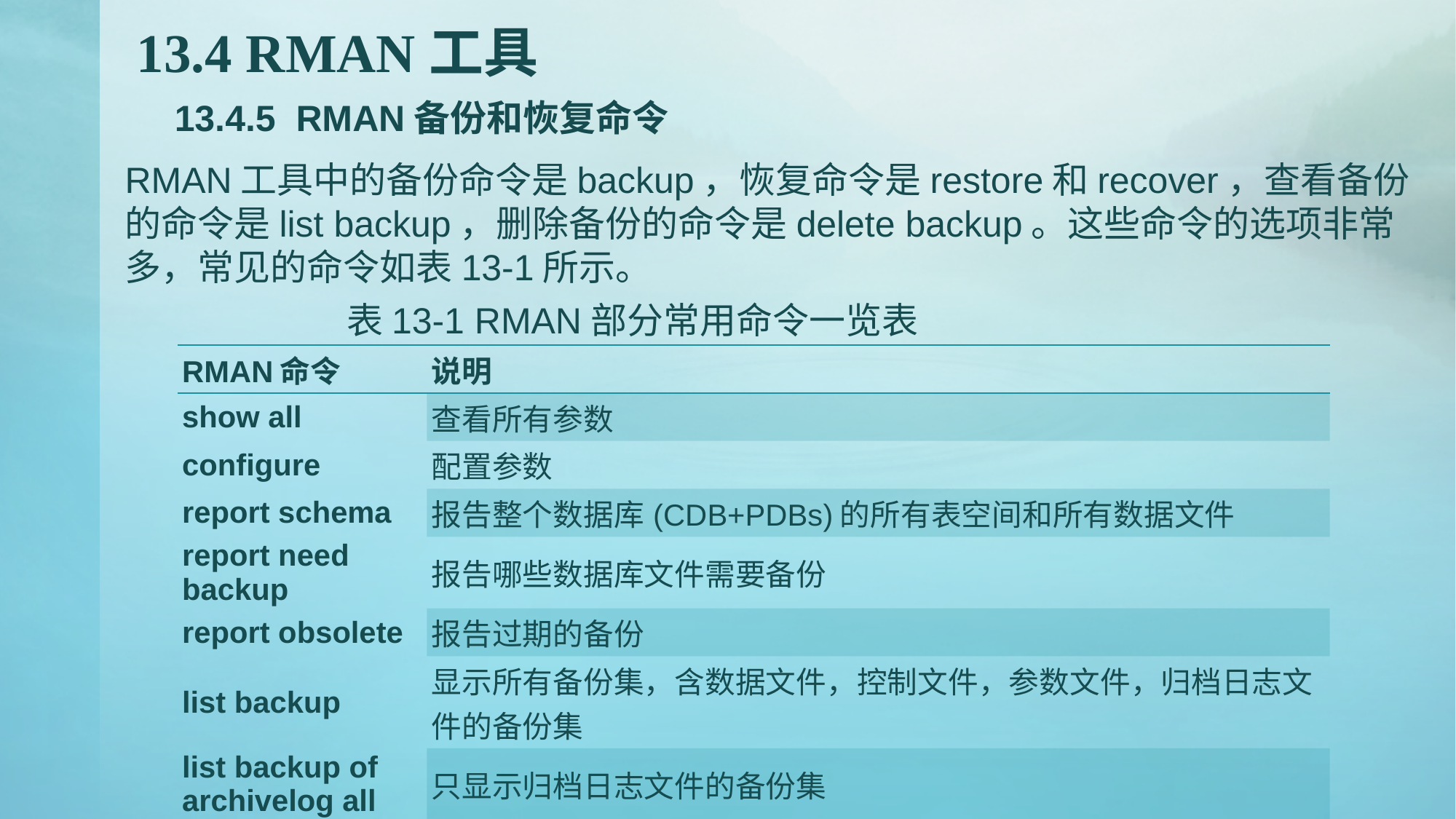

# 13.4 RMAN工具 13.4.5  RMAN备份和恢复命令
RMAN工具中的备份命令是backup，恢复命令是restore和recover，查看备份的命令是list backup，删除备份的命令是delete backup。这些命令的选项非常多，常见的命令如表13-1所示。
                          表13-1 RMAN部分常用命令一览表
| RMAN命令 | 说明 |
| --- | --- |
| show all | 查看所有参数 |
| configure | 配置参数 |
| report schema | 报告整个数据库(CDB+PDBs)的所有表空间和所有数据文件 |
| report need backup | 报告哪些数据库文件需要备份 |
| report obsolete | 报告过期的备份 |
| list backup | 显示所有备份集，含数据文件，控制文件，参数文件，归档日志文件的备份集 |
| list backup of archivelog all | 只显示归档日志文件的备份集 |